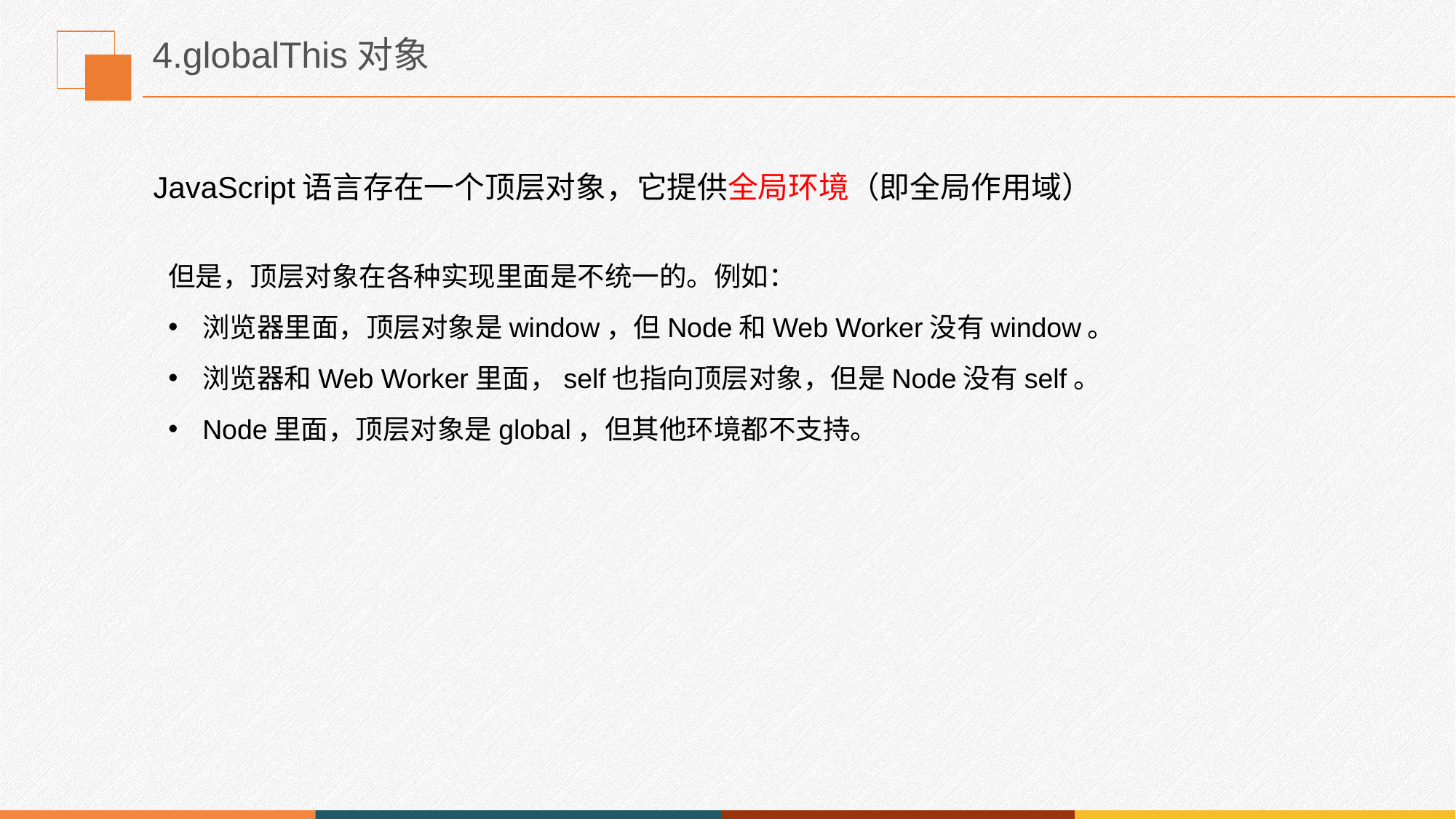

# 4.globalThis对象
JavaScript语言存在一个顶层对象，它提供全局环境（即全局作用域）
但是，顶层对象在各种实现里面是不统一的。例如：
浏览器里面，顶层对象是window，但Node和Web Worker没有window。
浏览器和Web Worker里面，self也指向顶层对象，但是Node没有self。
Node里面，顶层对象是global，但其他环境都不支持。